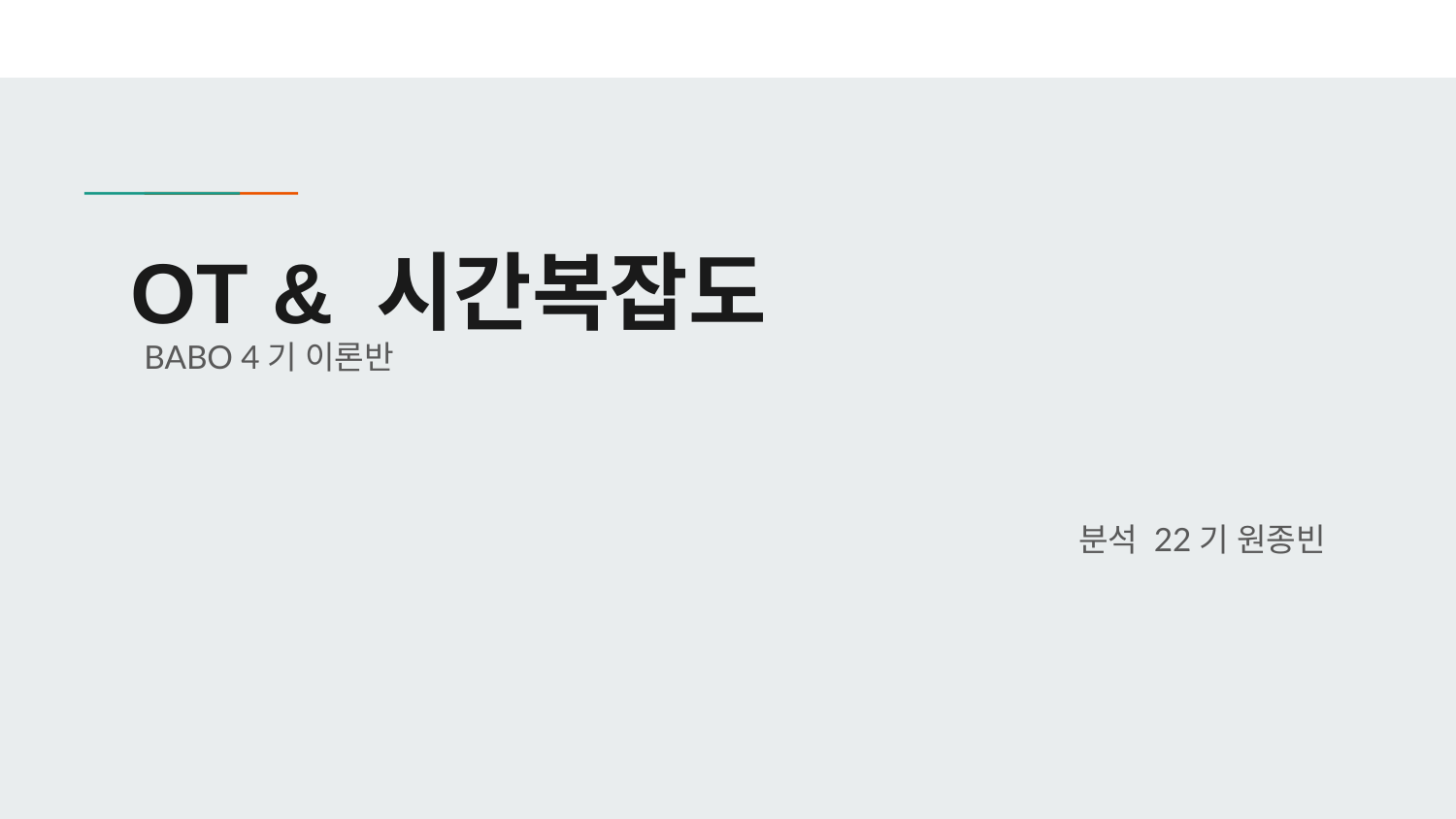

# OT & 시간복잡도
BABO 4기 이론반
분석 22기 원종빈